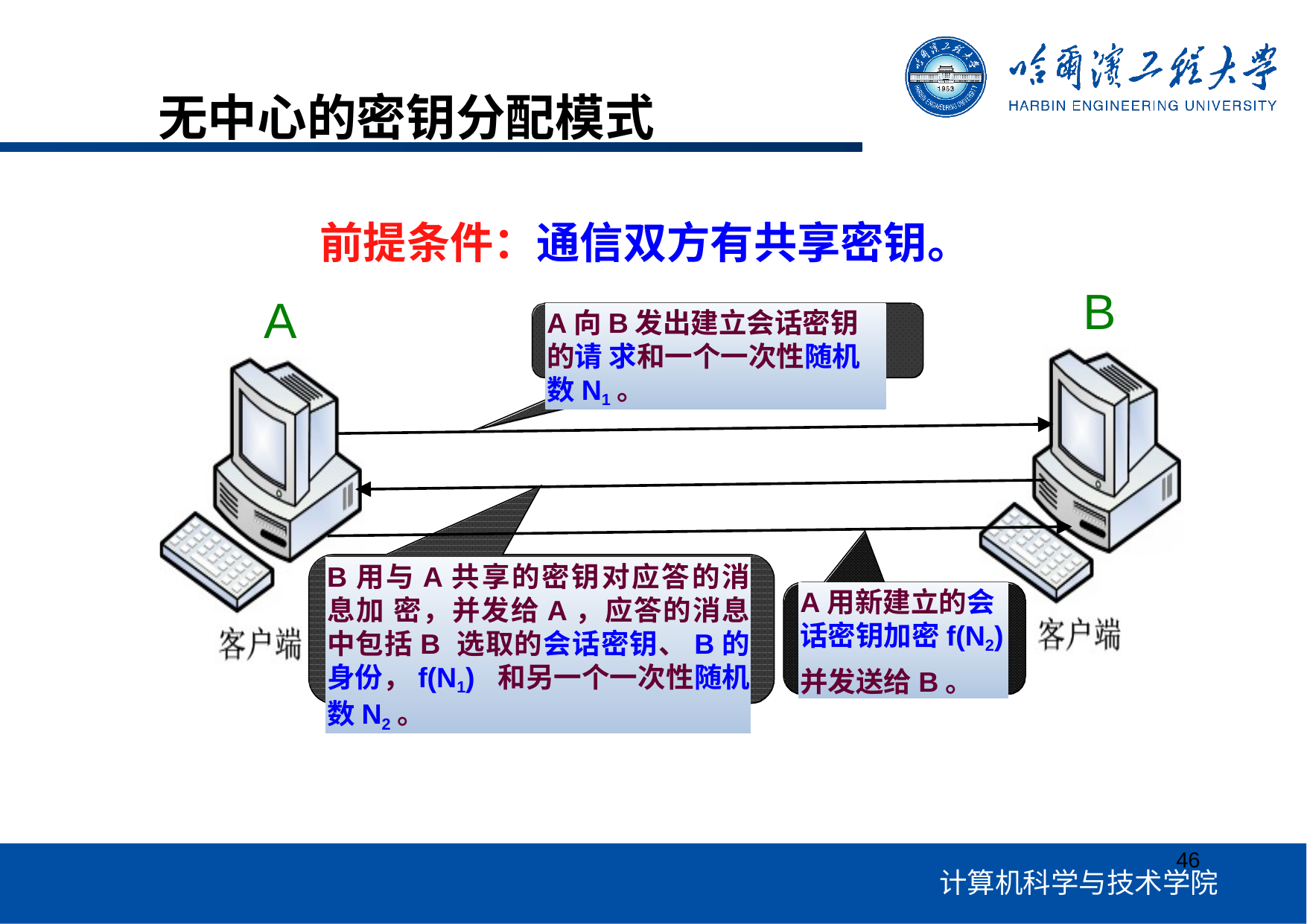

无中心的密钥分配模式
前提条件：通信双方有共享密钥。
B
A

A向B发出建立会话密钥的请 求和一个一次性随机数N1。

B用与A共享的密钥对应答的消息加 密，并发给A，应答的消息中包括B 选取的会话密钥、B的身份，f(N1)  和另一个一次性随机数N2。
A用新建立的会 话密钥加密f(N2)
并发送给B。
46